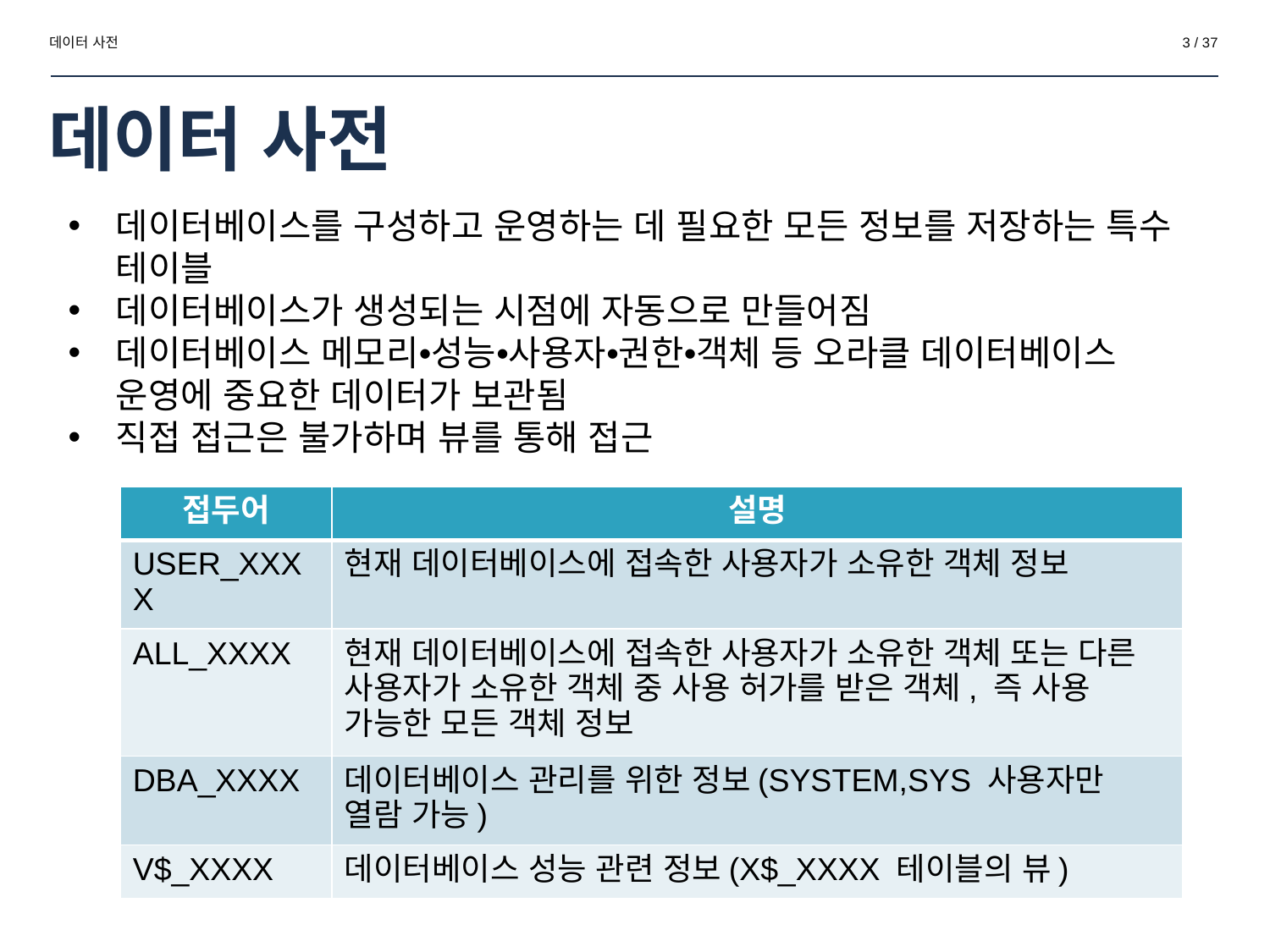

데이터 사전
3 / 37
# 데이터 사전
데이터베이스를 구성하고 운영하는 데 필요한 모든 정보를 저장하는 특수 테이블
데이터베이스가 생성되는 시점에 자동으로 만들어짐
데이터베이스 메모리•성능•사용자•권한•객체 등 오라클 데이터베이스 운영에 중요한 데이터가 보관됨
직접 접근은 불가하며 뷰를 통해 접근
| 접두어 | 설명 |
| --- | --- |
| USER\_XXXX | 현재 데이터베이스에 접속한 사용자가 소유한 객체 정보 |
| ALL\_XXXX | 현재 데이터베이스에 접속한 사용자가 소유한 객체 또는 다른 사용자가 소유한 객체 중 사용 허가를 받은 객체, 즉 사용 가능한 모든 객체 정보 |
| DBA\_XXXX | 데이터베이스 관리를 위한 정보(SYSTEM,SYS 사용자만 열람 가능) |
| V$\_XXXX | 데이터베이스 성능 관련 정보(X$\_XXXX 테이블의 뷰) |